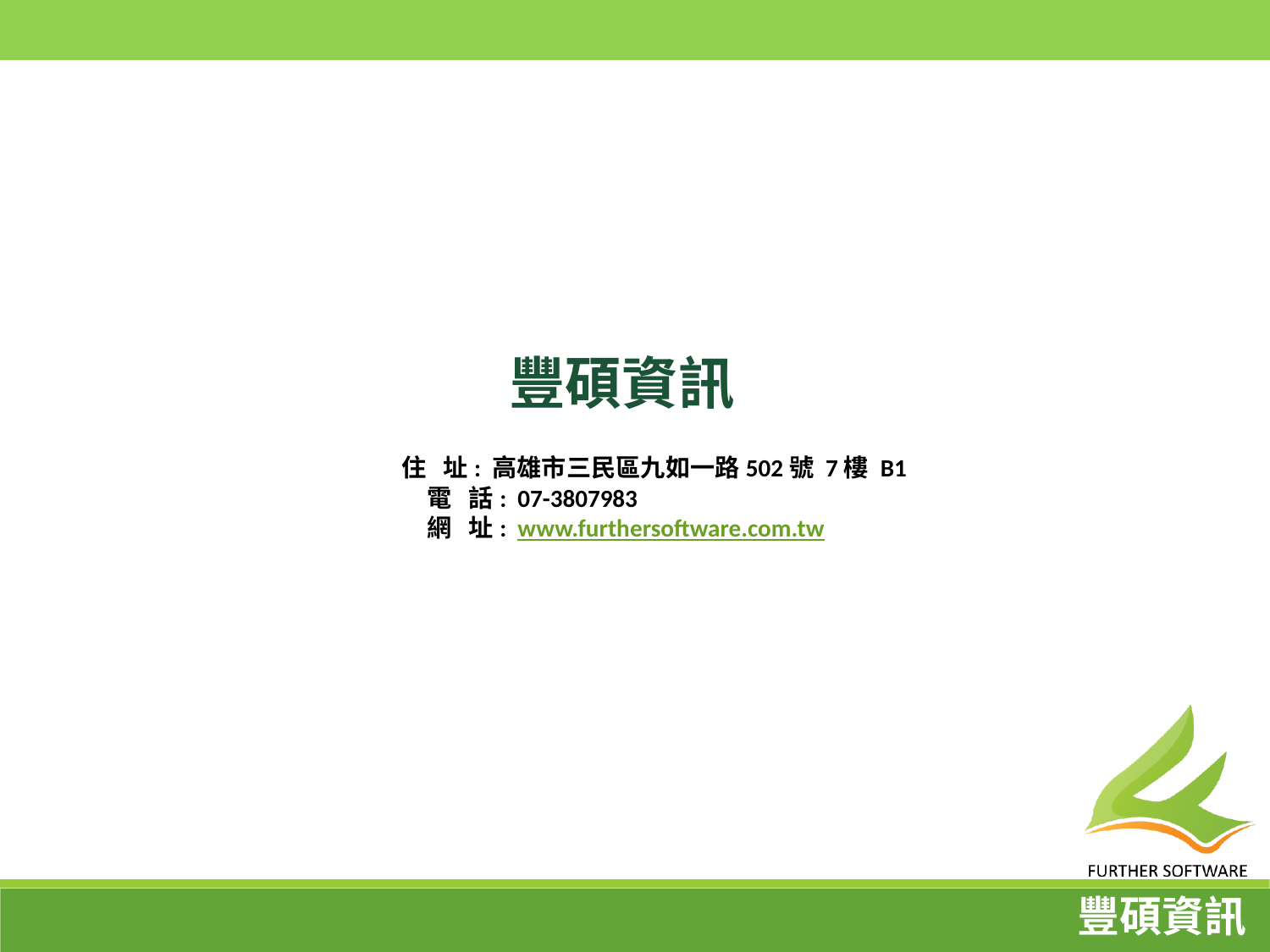

豐碩資訊

     住   址: 高雄市三民區九如一路502號 7樓 B1
              電   話:  07-3807983
              網   址:  www.furthersoftware.com.tw